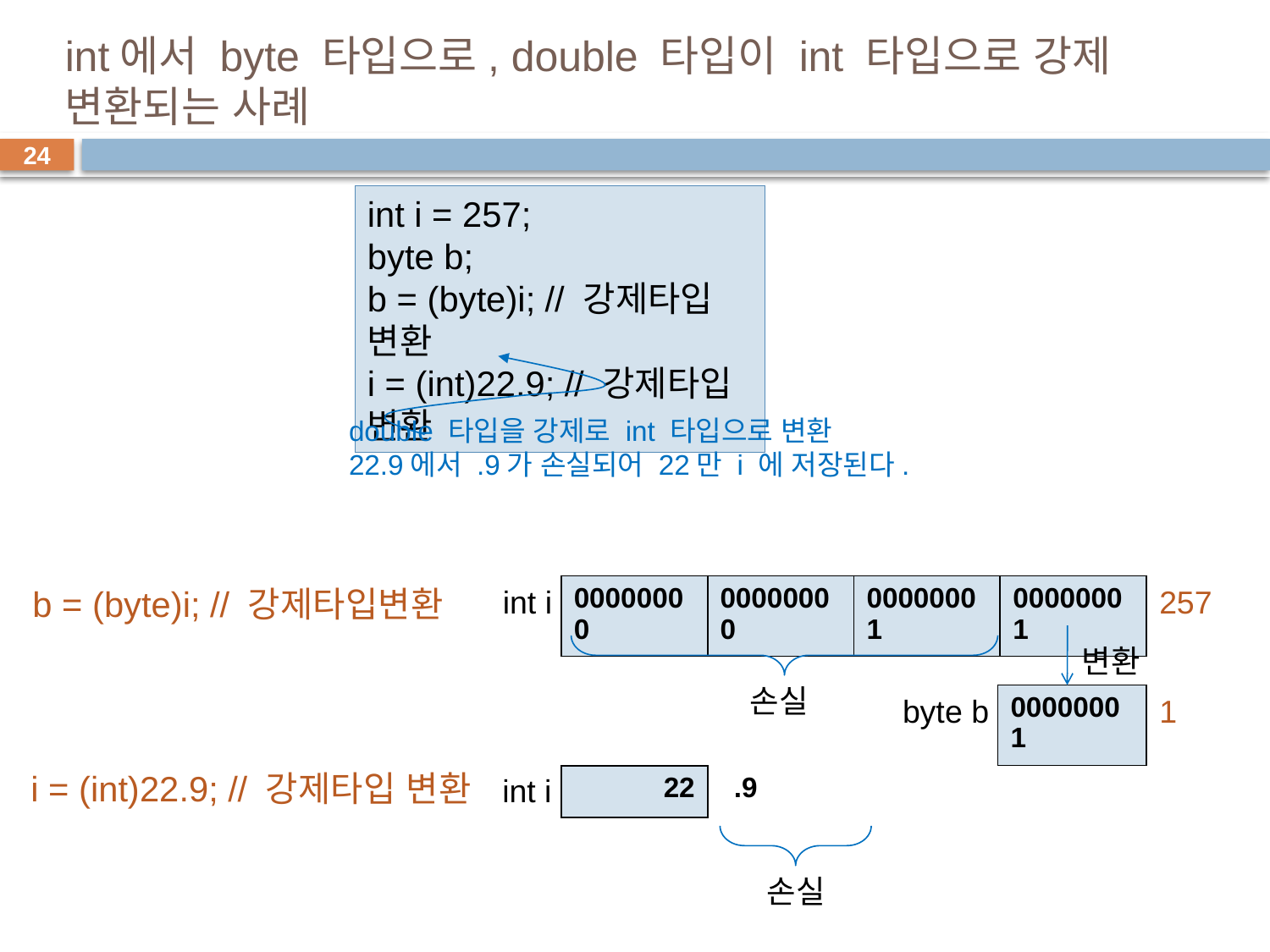

# int에서 byte 타입으로, double 타입이 int 타입으로 강제 변환되는 사례
24
int i = 257;
byte b;
b = (byte)i; // 강제타입 변환
i = (int)22.9; // 강제타입 변환

double 타입을 강제로 int 타입으로 변환
22.9에서 .9가 손실되어 22만 i 에 저장된다.

b = (byte)i; // 강제타입변환
int i
| 00000000 | 00000000 | 00000001 | 00000001 |
| --- | --- | --- | --- |
257
변환
손실
byte b
| 00000001 |
| --- |
1
i = (int)22.9; // 강제타입 변환
int i
| 22 |
| --- |
| .9 |
| --- |

손실